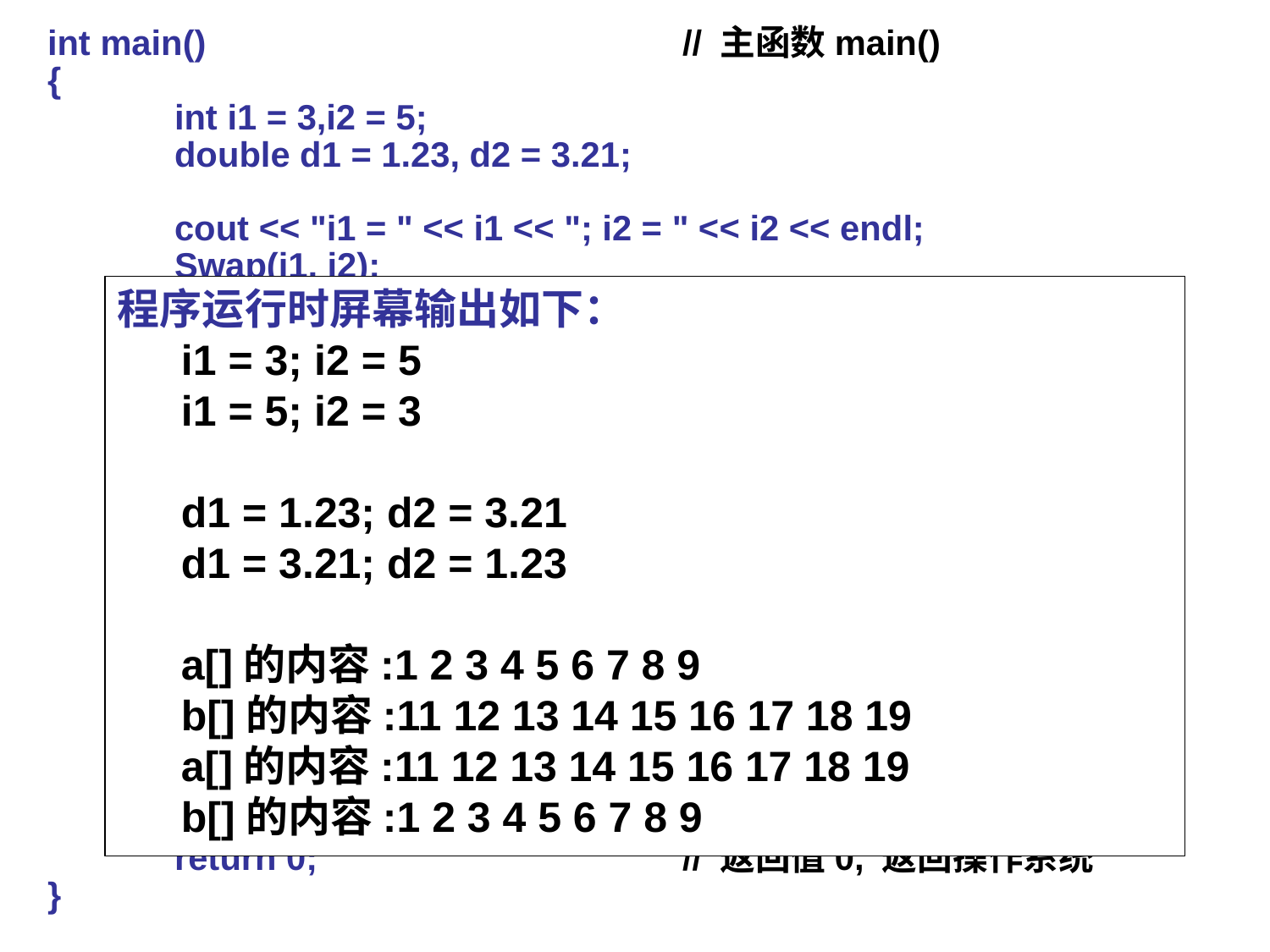

int main()				// 主函数main()
{
	int i1 = 3,i2 = 5;
	double d1 = 1.23, d2 = 3.21;

	cout << "i1 = " << i1 << "; i2 = " << i2 << endl;
	Swap(i1, i2);
	cout << "i1 = " << i1 << "; i2 = " << i2 << endl << endl;

	cout << "d1 = " << d1 << "; d2 = " << d2 << endl;
	Swap(d1, d2);
	cout << "d1 = " << d1 << "; d2 = " << d2 << endl << endl;

	const int NUM = 9;
	int a[NUM] = {1, 2, 3, 4, 5, 6, 7, 8, 9};
	int b[NUM] = {11, 12, 13, 14, 15, 16, 17, 18, 19};
	cout << "a[]的内容:"; Show(a, NUM);
	cout << "b[]的内容:"; Show(b, NUM);
	Swap(a, b, NUM);
	cout << "a[]的内容:"; Show(a, NUM);
	cout << "b[]的内容:"; Show(b, NUM);

	return 0;                    		// 返回值0, 返回操作系统
}
程序运行时屏幕输出如下：
i1 = 3; i2 = 5
i1 = 5; i2 = 3

d1 = 1.23; d2 = 3.21
d1 = 3.21; d2 = 1.23

a[]的内容:1 2 3 4 5 6 7 8 9
b[]的内容:11 12 13 14 15 16 17 18 19
a[]的内容:11 12 13 14 15 16 17 18 19
b[]的内容:1 2 3 4 5 6 7 8 9